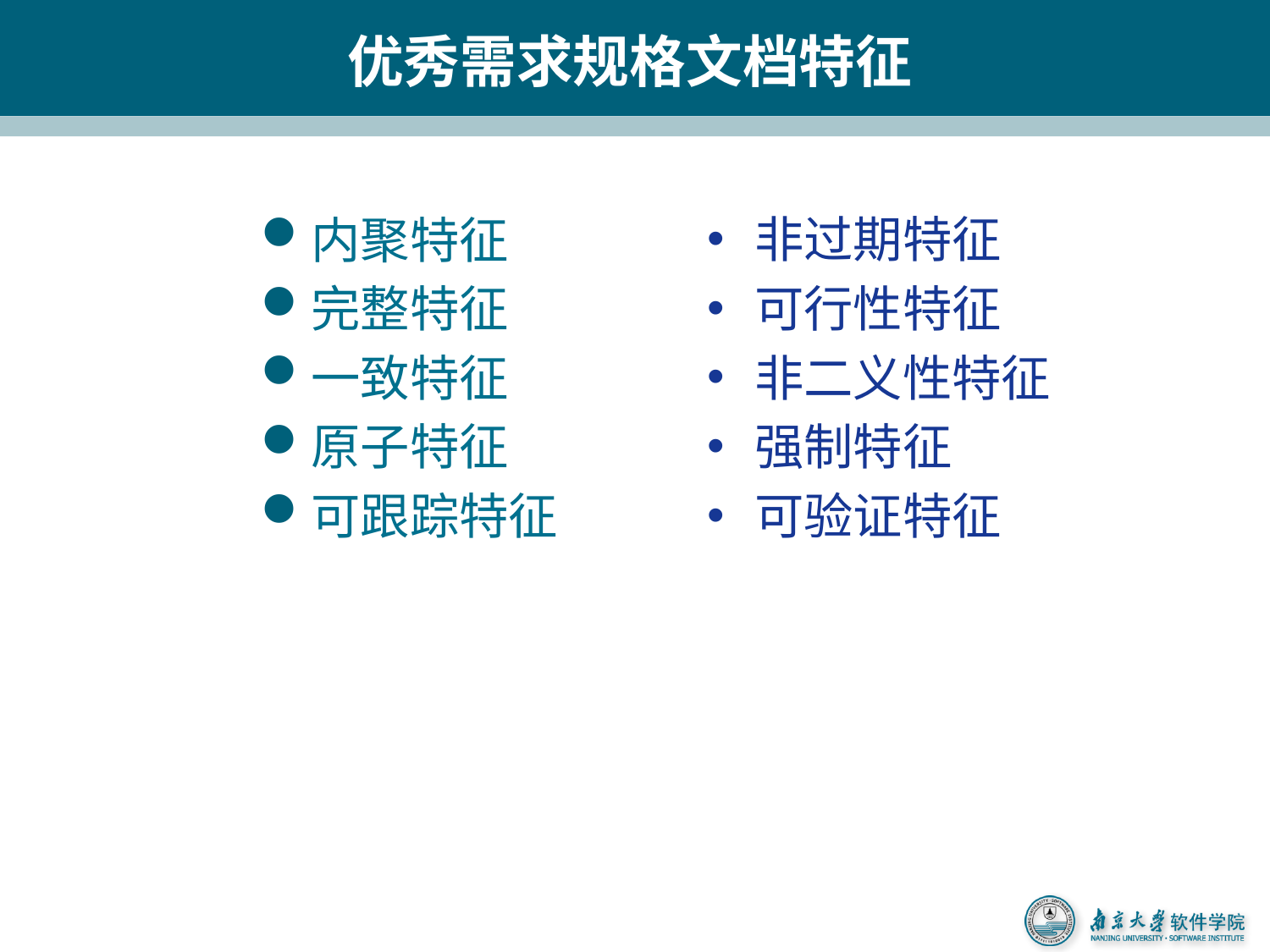

# 优秀需求规格文档特征
内聚特征
完整特征
一致特征
原子特征
可跟踪特征
非过期特征
可行性特征
非二义性特征
强制特征
可验证特征